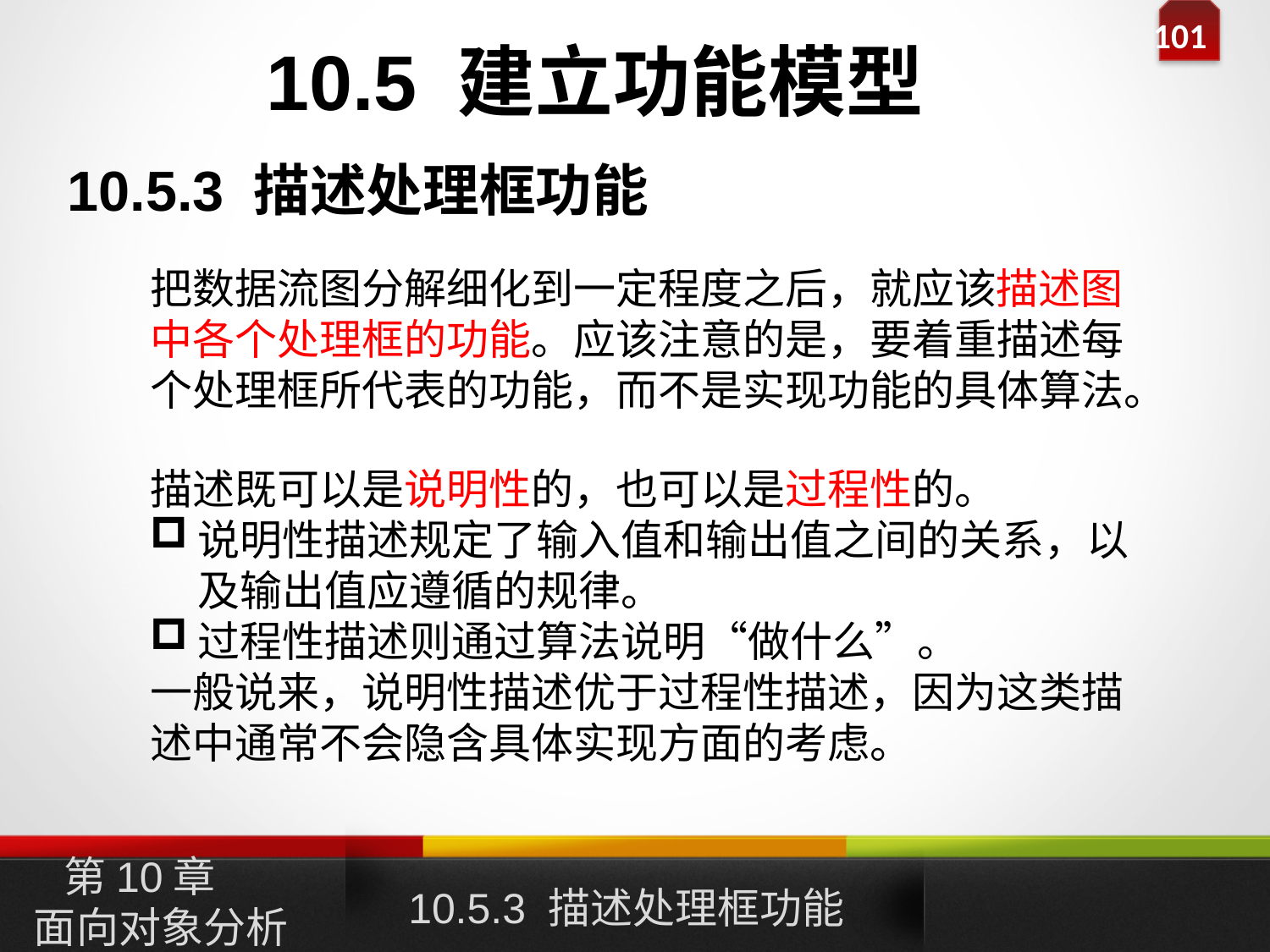

10.5 建立功能模型
10.5.3 描述处理框功能
把数据流图分解细化到一定程度之后，就应该描述图中各个处理框的功能。应该注意的是，要着重描述每个处理框所代表的功能，而不是实现功能的具体算法。
描述既可以是说明性的，也可以是过程性的。
说明性描述规定了输入值和输出值之间的关系，以及输出值应遵循的规律。
过程性描述则通过算法说明“做什么”。
一般说来，说明性描述优于过程性描述，因为这类描述中通常不会隐含具体实现方面的考虑。
10.5.3 描述处理框功能